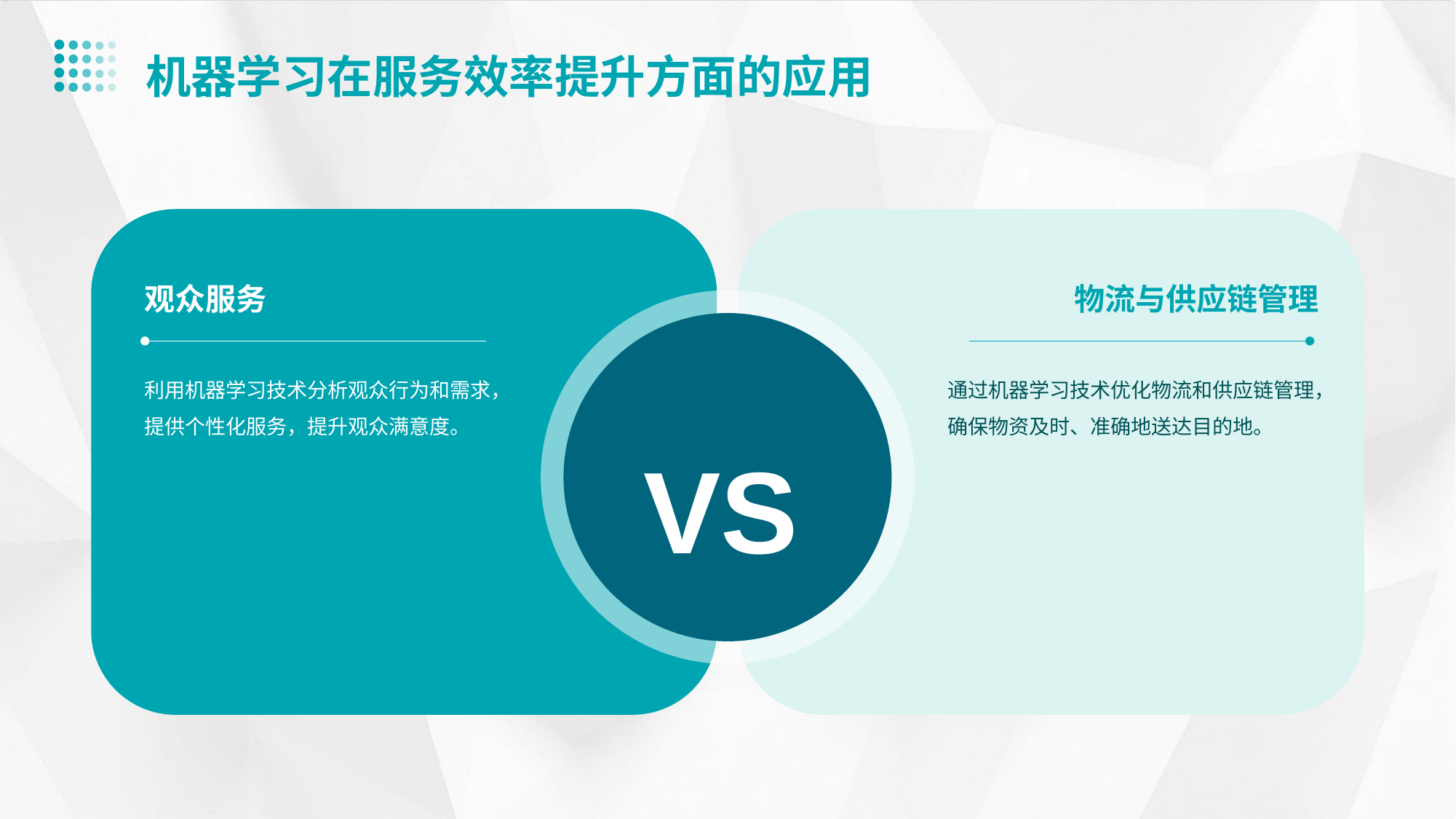

机器学习在服务效率提升方面的应用

观众服务
物流与供应链管理

利用机器学习技术分析观众行为和需求，提供个性化服务，提升观众满意度。
通过机器学习技术优化物流和供应链管理，确保物资及时、准确地送达目的地。
VS